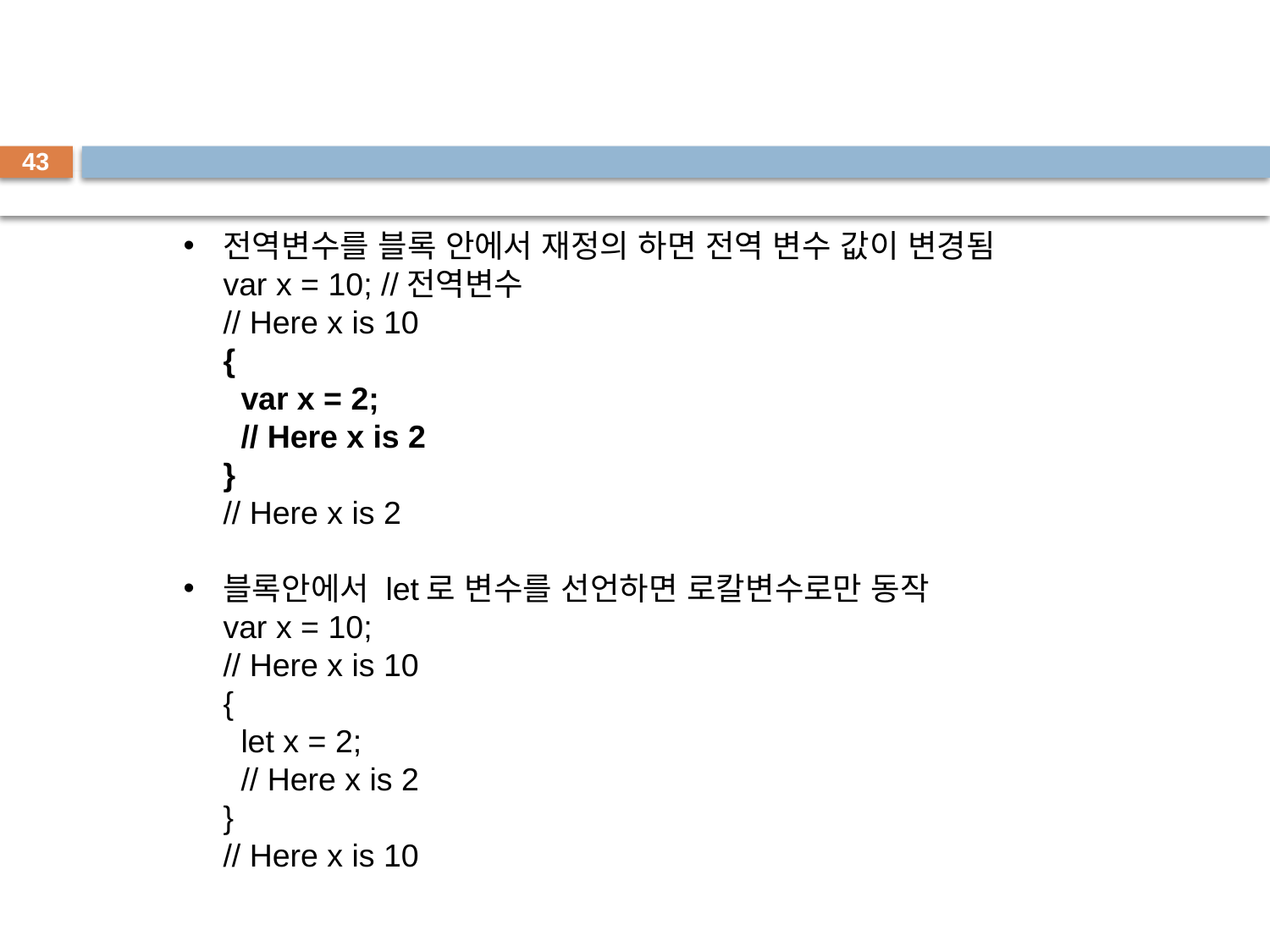

#
43
전역변수를 블록 안에서 재정의 하면 전역 변수 값이 변경됨
var x = 10; //전역변수
// Here x is 10
{
  var x = 2;
  // Here x is 2
}
// Here x is 2

블록안에서 let로 변수를 선언하면 로칼변수로만 동작
var x = 10;
// Here x is 10
{
  let x = 2;
  // Here x is 2
}
// Here x is 10